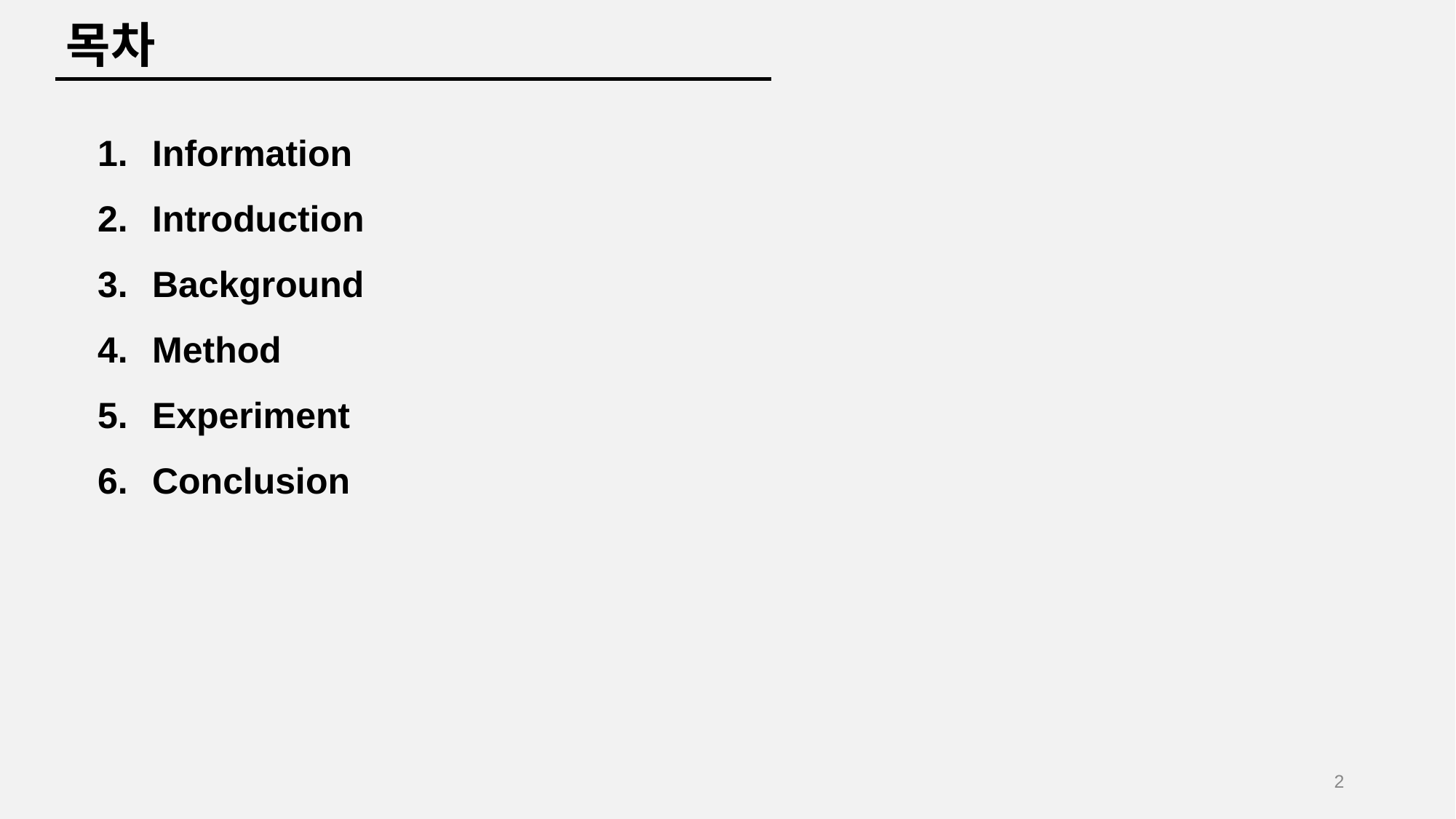

목차
Information
Introduction
Background
Method
Experiment
Conclusion

2